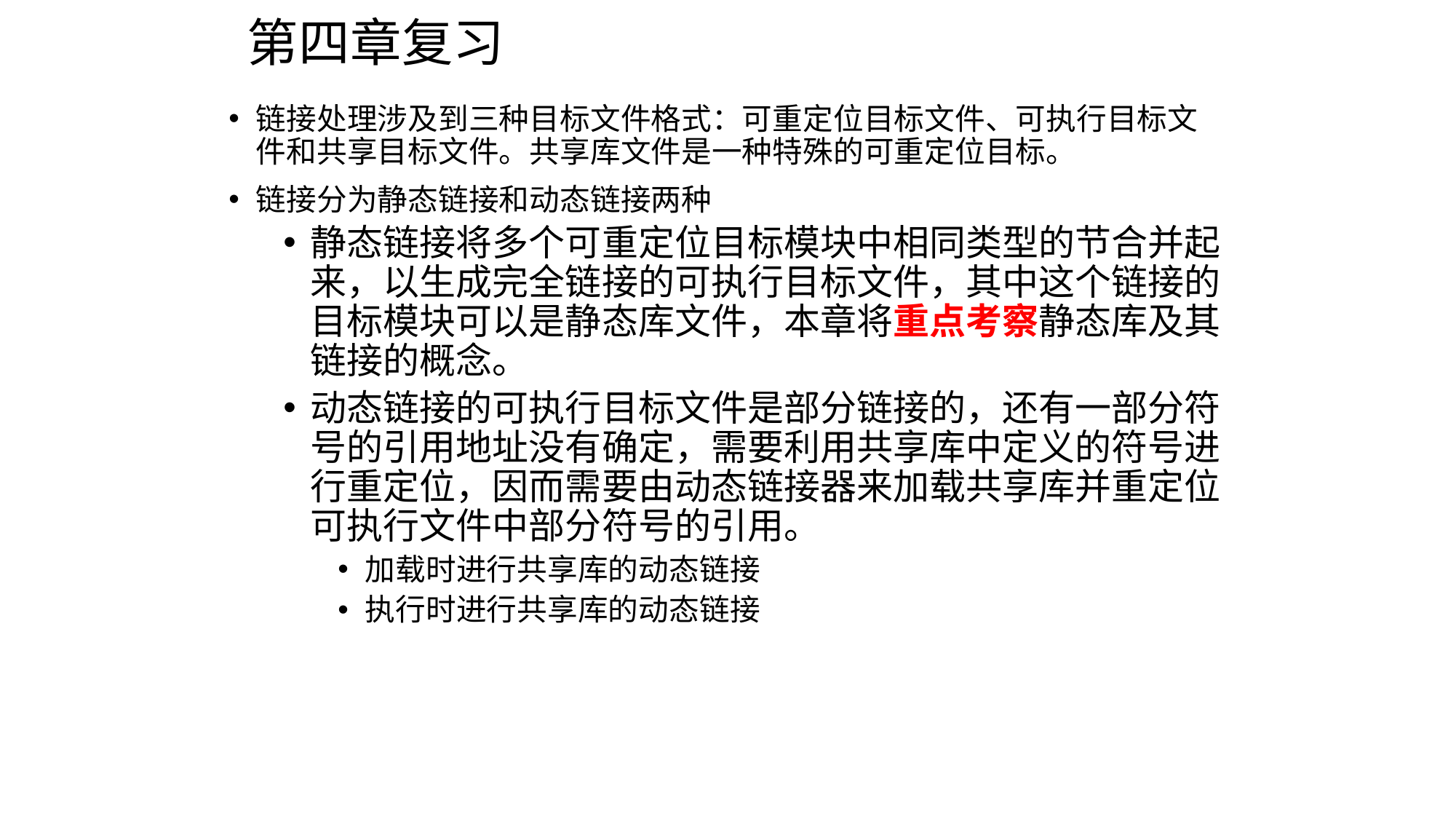

# 第四章复习
链接处理涉及到三种目标文件格式：可重定位目标文件、可执行目标文件和共享目标文件。共享库文件是一种特殊的可重定位目标。
链接分为静态链接和动态链接两种
静态链接将多个可重定位目标模块中相同类型的节合并起来，以生成完全链接的可执行目标文件，其中这个链接的目标模块可以是静态库文件，本章将重点考察静态库及其链接的概念。
动态链接的可执行目标文件是部分链接的，还有一部分符号的引用地址没有确定，需要利用共享库中定义的符号进行重定位，因而需要由动态链接器来加载共享库并重定位可执行文件中部分符号的引用。
加载时进行共享库的动态链接
执行时进行共享库的动态链接